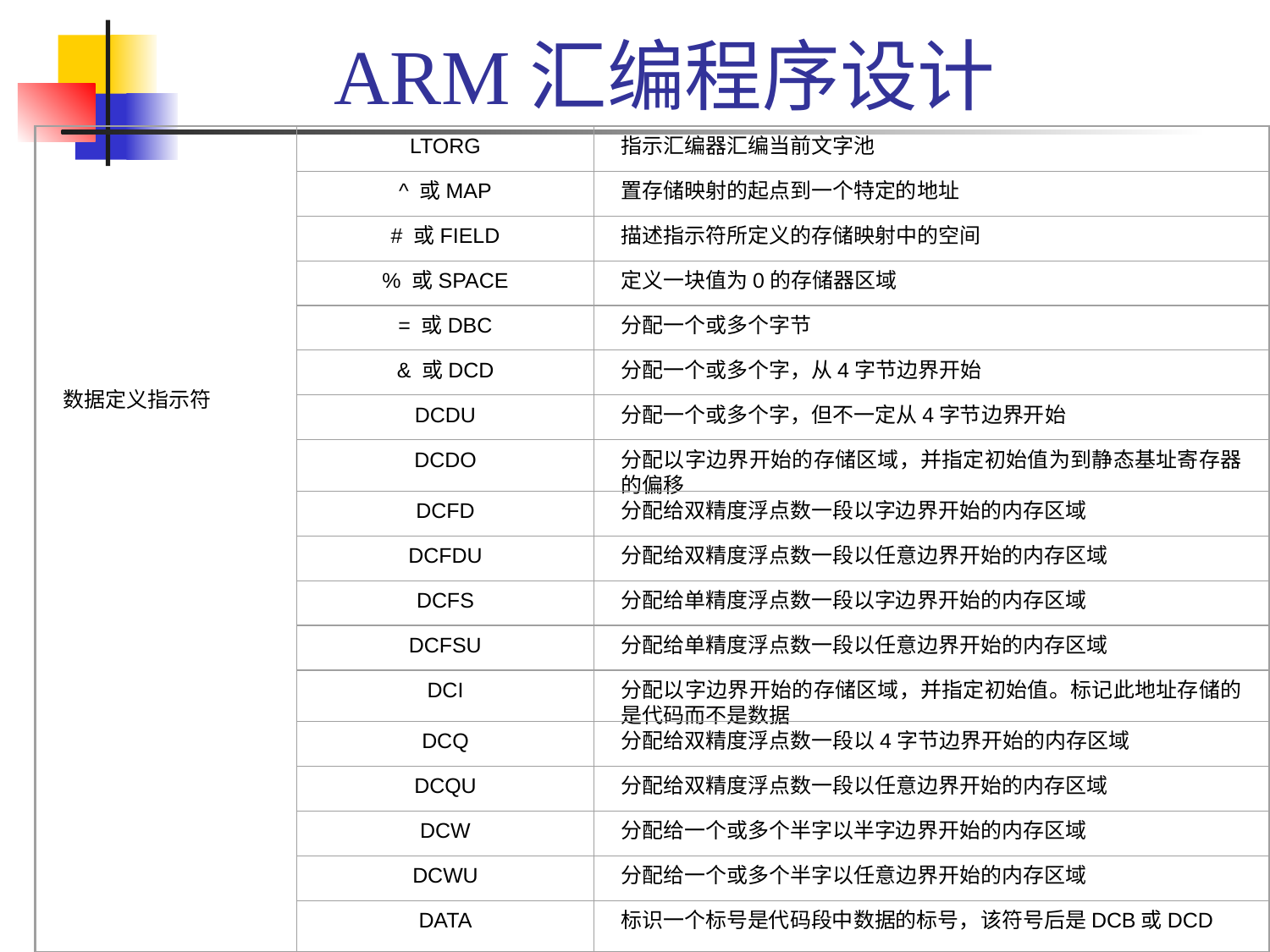

# ARM汇编程序设计

数据定义指示符

LTORG

指示汇编器汇编当前文字池

^ 或MAP

置存储映射的起点到一个特定的地址

# 或FIELD

描述指示符所定义的存储映射中的空间

% 或SPACE

定义一块值为0的存储器区域

= 或DBC

分配一个或多个字节

& 或DCD

分配一个或多个字，从4字节边界开始

DCDU

分配一个或多个字，但不一定从4字节边界开始

DCDO

分配以字边界开始的存储区域，并指定初始值为到静态基址寄存器的偏移

DCFD

分配给双精度浮点数一段以字边界开始的内存区域

DCFDU

分配给双精度浮点数一段以任意边界开始的内存区域

DCFS

分配给单精度浮点数一段以字边界开始的内存区域

DCFSU

分配给单精度浮点数一段以任意边界开始的内存区域

DCI

分配以字边界开始的存储区域，并指定初始值。标记此地址存储的是代码而不是数据

DCQ

分配给双精度浮点数一段以4字节边界开始的内存区域

DCQU

分配给双精度浮点数一段以任意边界开始的内存区域

DCW

分配给一个或多个半字以半字边界开始的内存区域

DCWU

分配给一个或多个半字以任意边界开始的内存区域

DATA

标识一个标号是代码段中数据的标号，该符号后是DCB或DCD